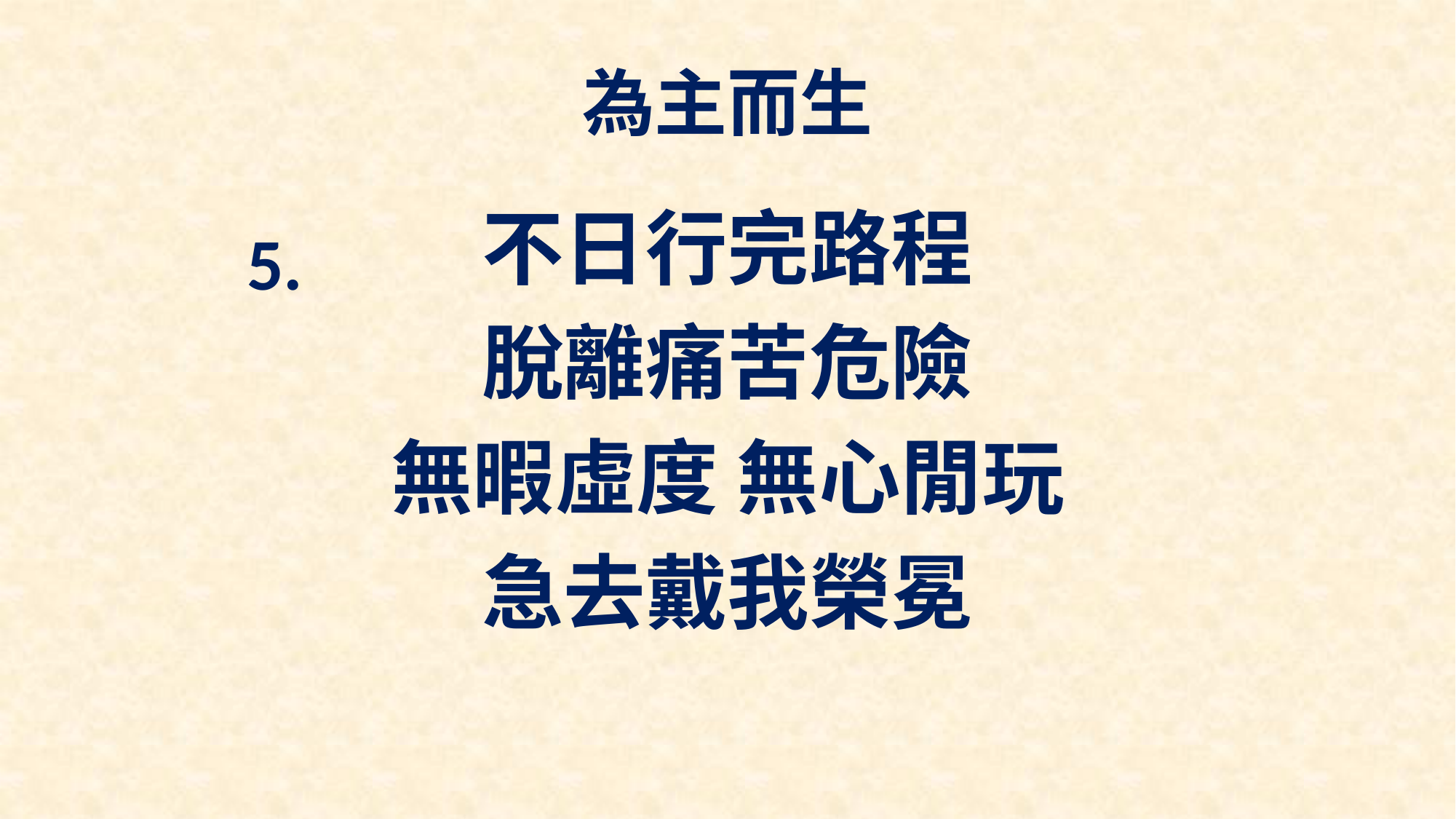

# 為主而生
不日行完路程
脫離痛苦危險
無暇虛度 無心閒玩
急去戴我榮冕
5.